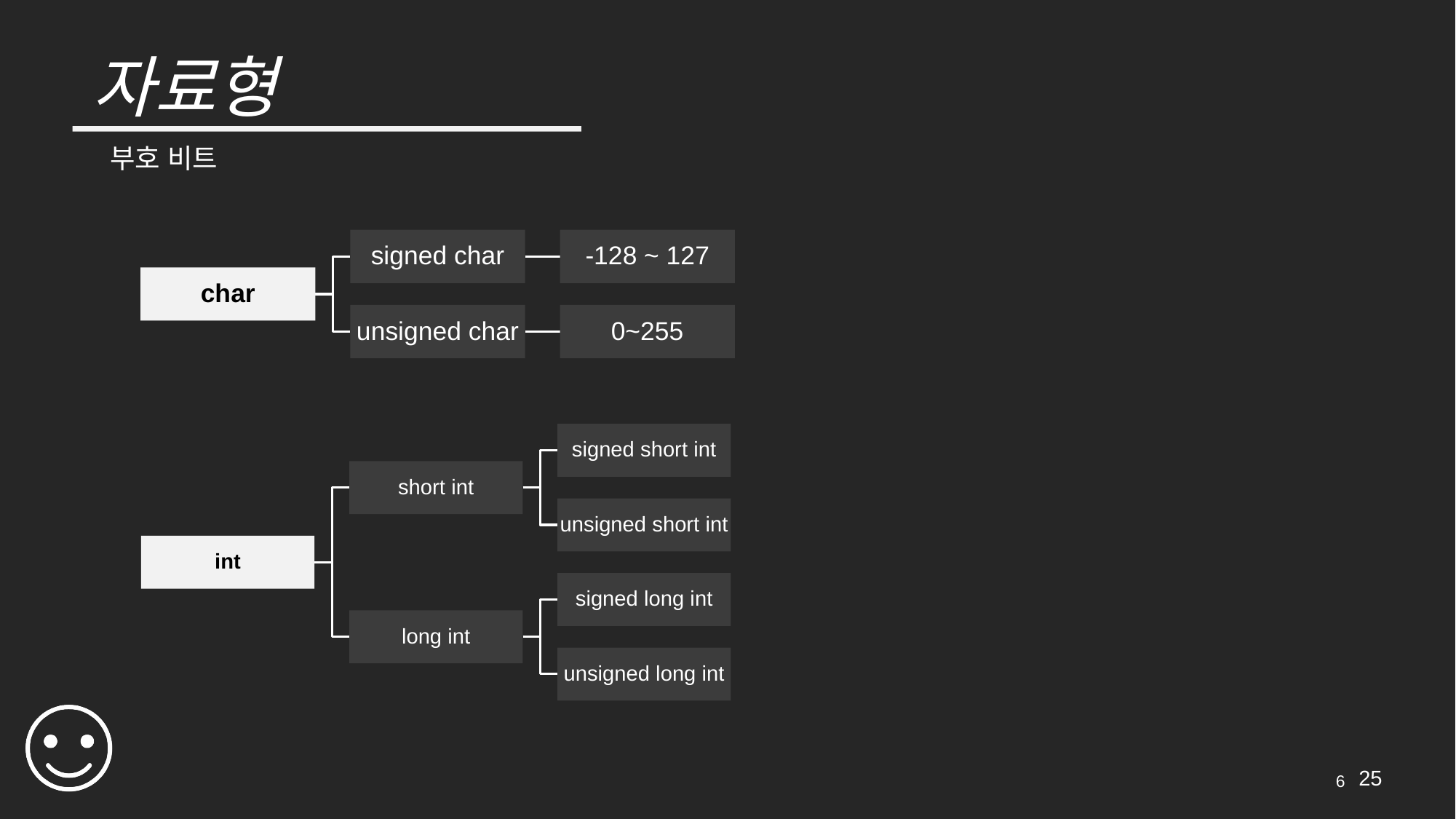

# 자료형

부호 비트
char
signed char
-128 ~ 127
unsigned char
0~255
int
short int
signed short int
unsigned short int
long int
signed long int
unsigned long int
6